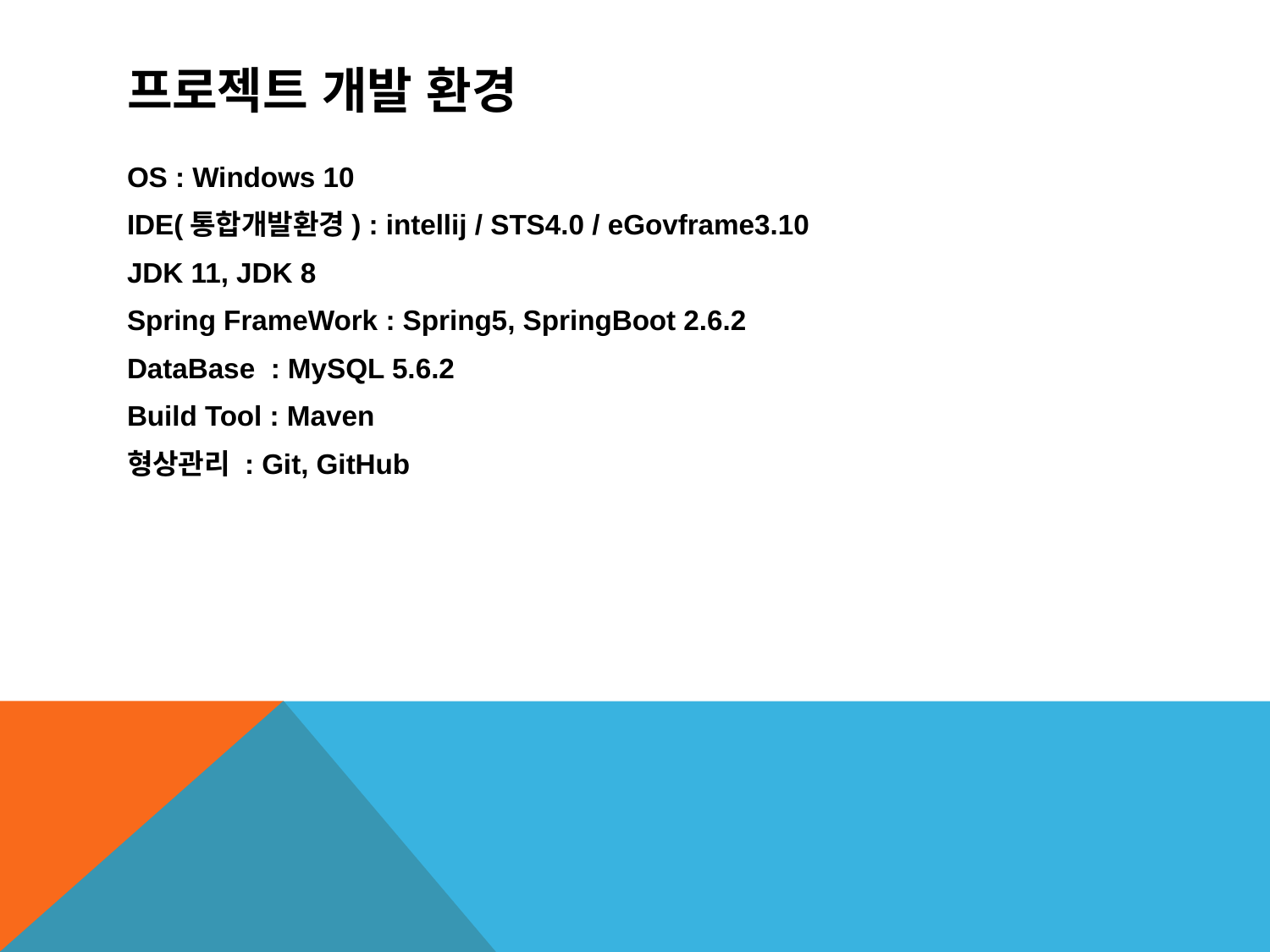

# 프로젝트 개발 환경
OS : Windows 10
IDE(통합개발환경) : intellij / STS4.0 / eGovframe3.10
JDK 11, JDK 8
Spring FrameWork : Spring5, SpringBoot 2.6.2
DataBase  : MySQL 5.6.2
Build Tool : Maven
형상관리 : Git, GitHub